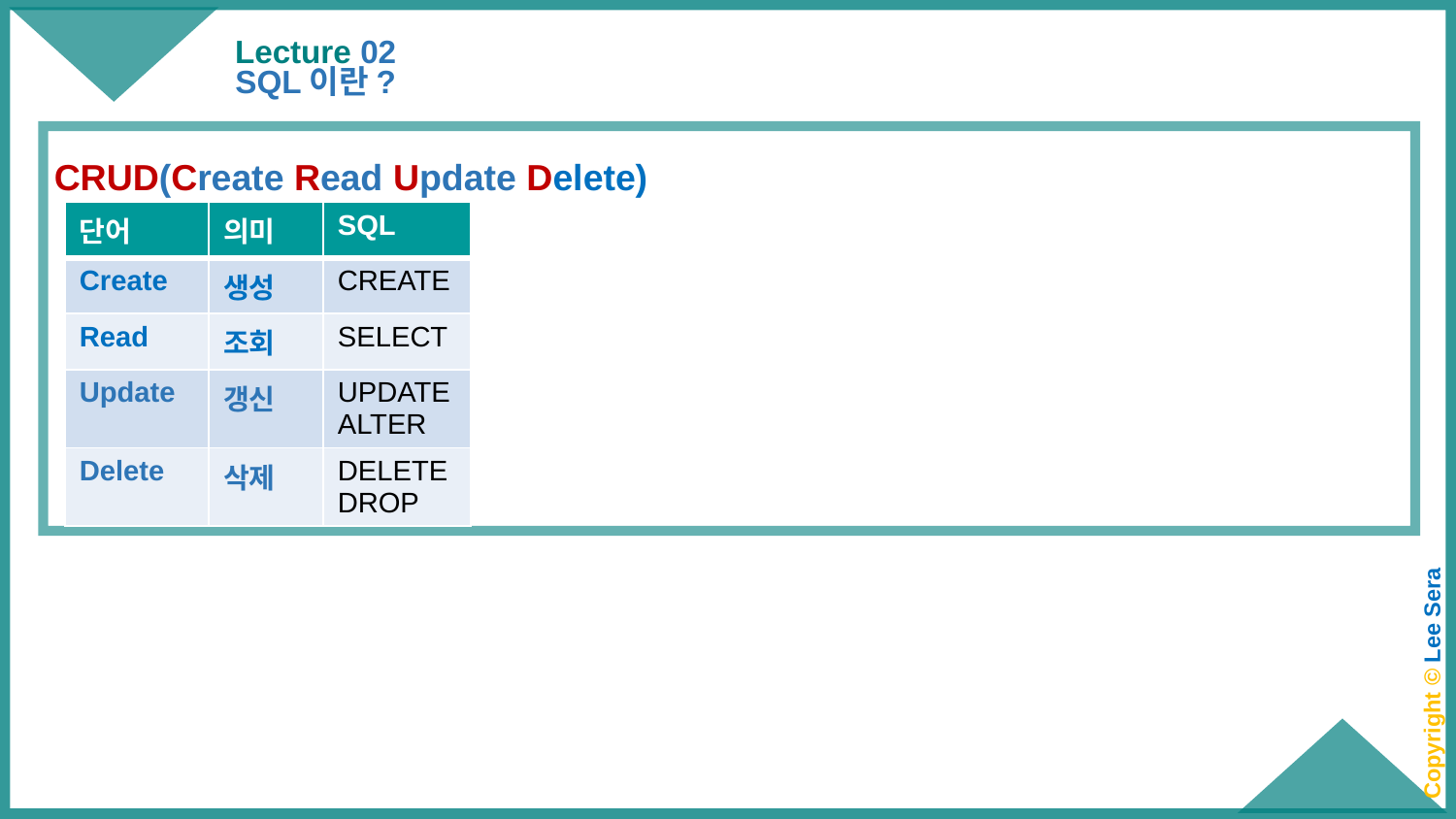

# Lecture 02

SQL이란?
CRUD(Create Read Update Delete)

| 단어 | 의미 | SQL |
| --- | --- | --- |
| Create | 생성 | CREATE |
| Read | 조회 | SELECT |
| Update | 갱신 | UPDATE ALTER |
| Delete | 삭제 | DELETE DROP |
Copyright © Lee Sera